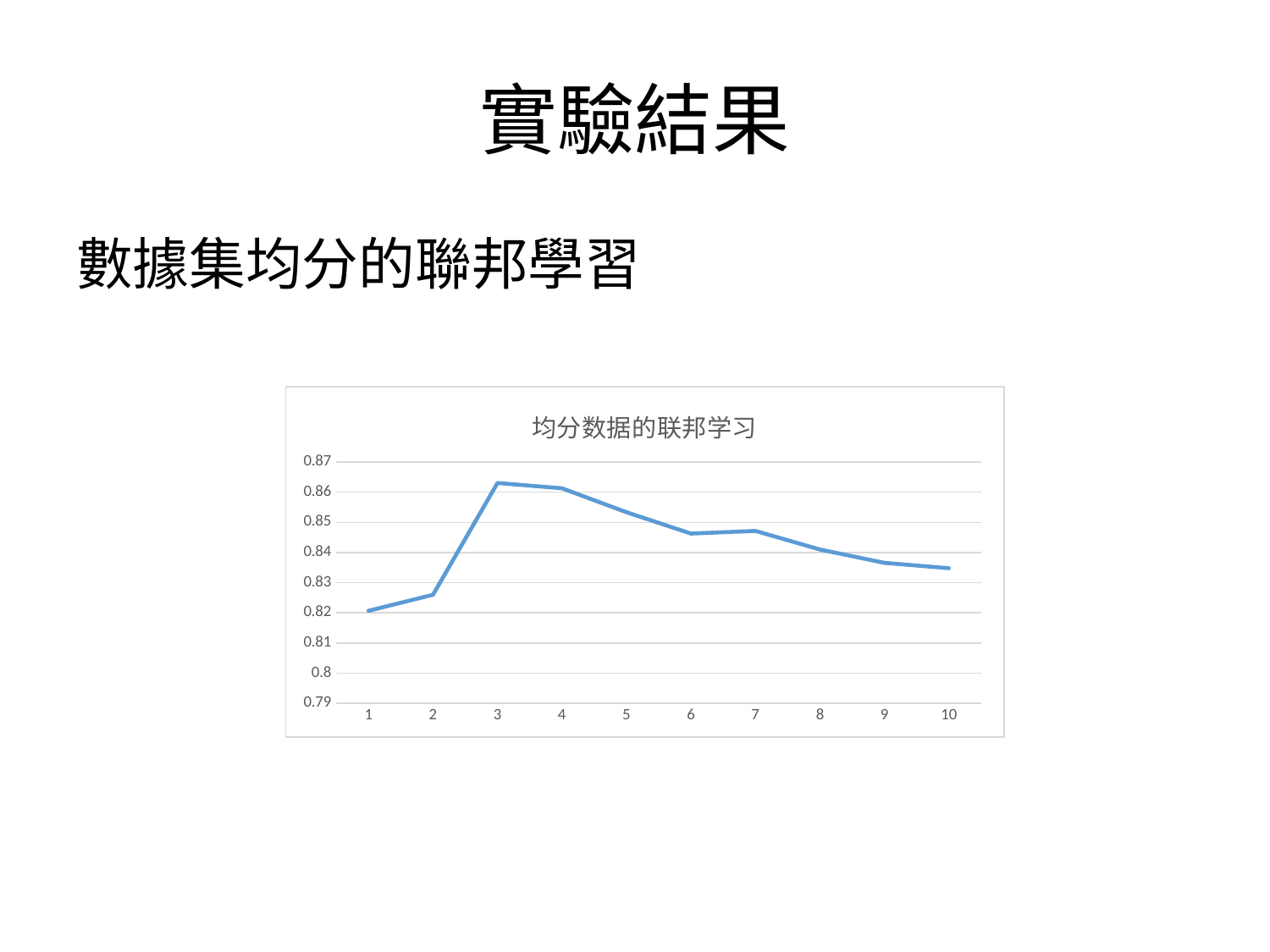

# 實驗結果
數據集均分的聯邦學習

### Chart: 均分数据的联邦学习

| Category |  |
|---|---|